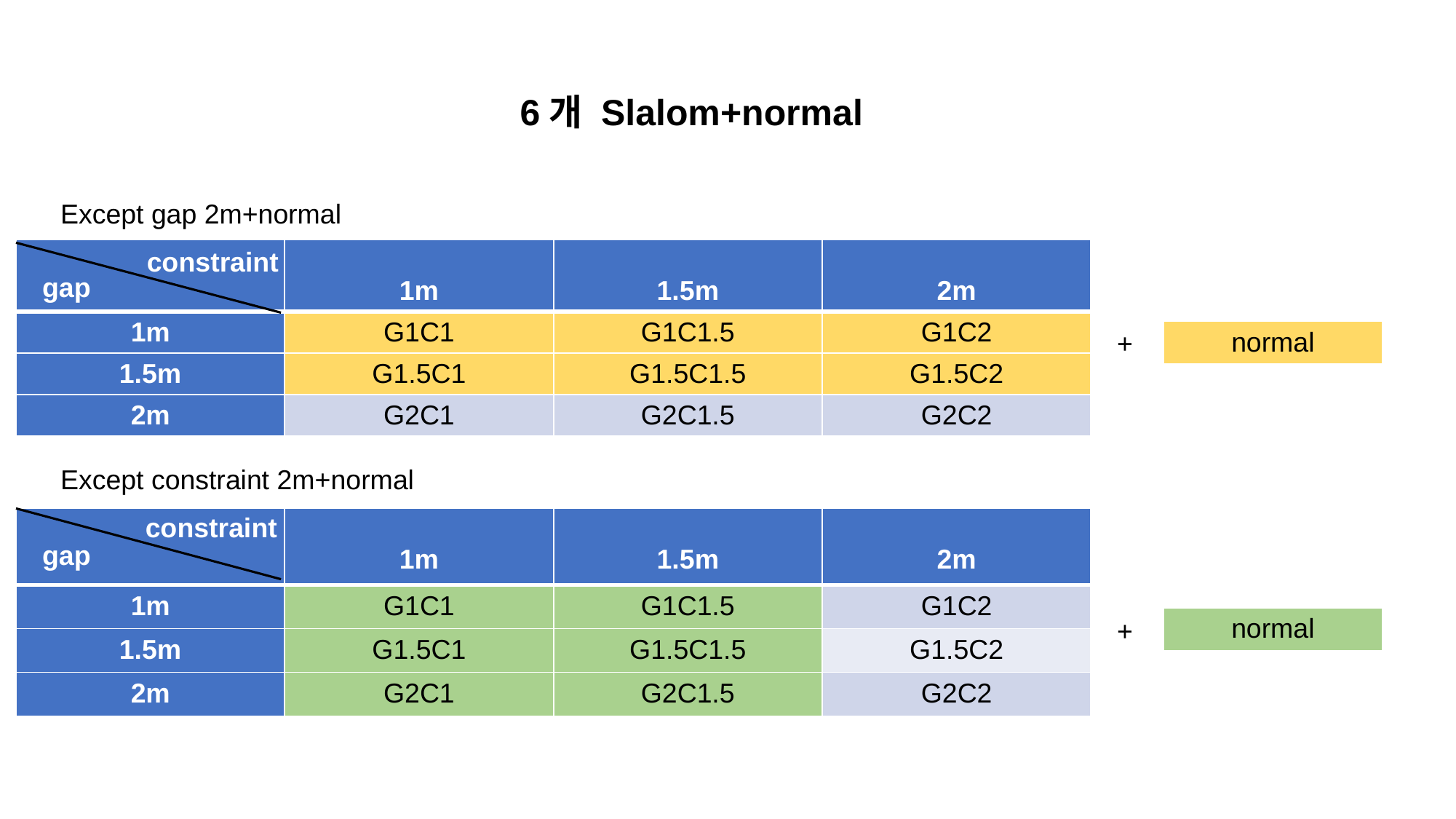

6개 Slalom+normal
Except gap 2m+normal
constraint
|  | 1m | 1.5m | 2m |
| --- | --- | --- | --- |
| 1m | G1C1 | G1C1.5 | G1C2 |
| 1.5m | G1.5C1 | G1.5C1.5 | G1.5C2 |
| 2m | G2C1 | G2C1.5 | G2C2 |
gap
+
| normal |
| --- |
Except constraint 2m+normal
constraint
|  | 1m | 1.5m | 2m |
| --- | --- | --- | --- |
| 1m | G1C1 | G1C1.5 | G1C2 |
| 1.5m | G1.5C1 | G1.5C1.5 | G1.5C2 |
| 2m | G2C1 | G2C1.5 | G2C2 |
gap
+
| normal |
| --- |